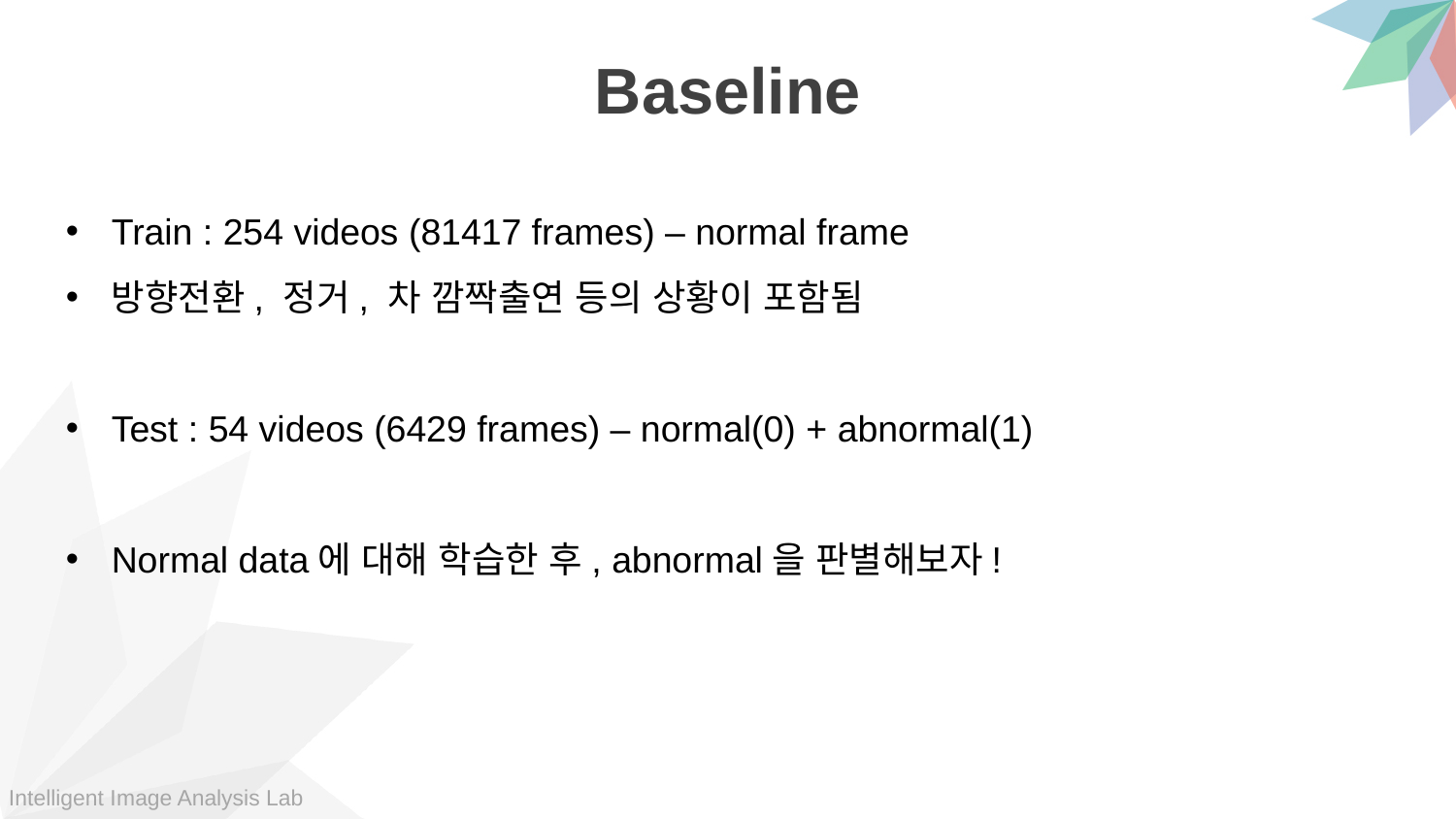

Baseline
Train : 254 videos (81417 frames) – normal frame
방향전환, 정거, 차 깜짝출연 등의 상황이 포함됨

Test : 54 videos (6429 frames) – normal(0) + abnormal(1)

Normal data에 대해 학습한 후, abnormal을 판별해보자!